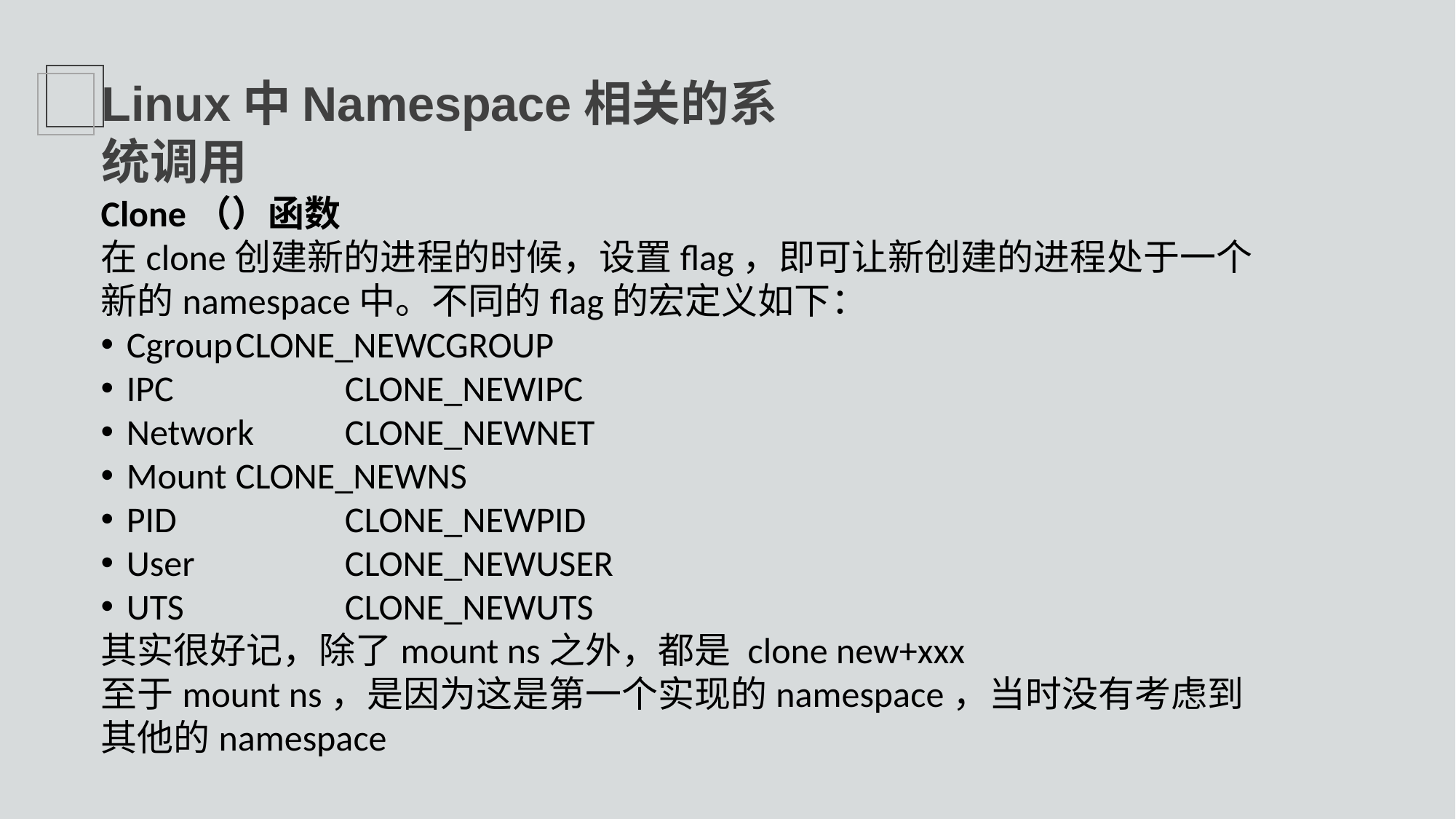

Linux中Namespace相关的系统调用
Clone（）函数
在clone创建新的进程的时候，设置flag，即可让新创建的进程处于一个新的namespace中。不同的flag的宏定义如下：
Cgroup	CLONE_NEWCGROUP
IPC		CLONE_NEWIPC
Network	CLONE_NEWNET
Mount	CLONE_NEWNS
PID		CLONE_NEWPID
User		CLONE_NEWUSER
UTS		CLONE_NEWUTS
其实很好记，除了mount ns之外，都是 clone new+xxx
至于mount ns，是因为这是第一个实现的namespace，当时没有考虑到其他的namespace